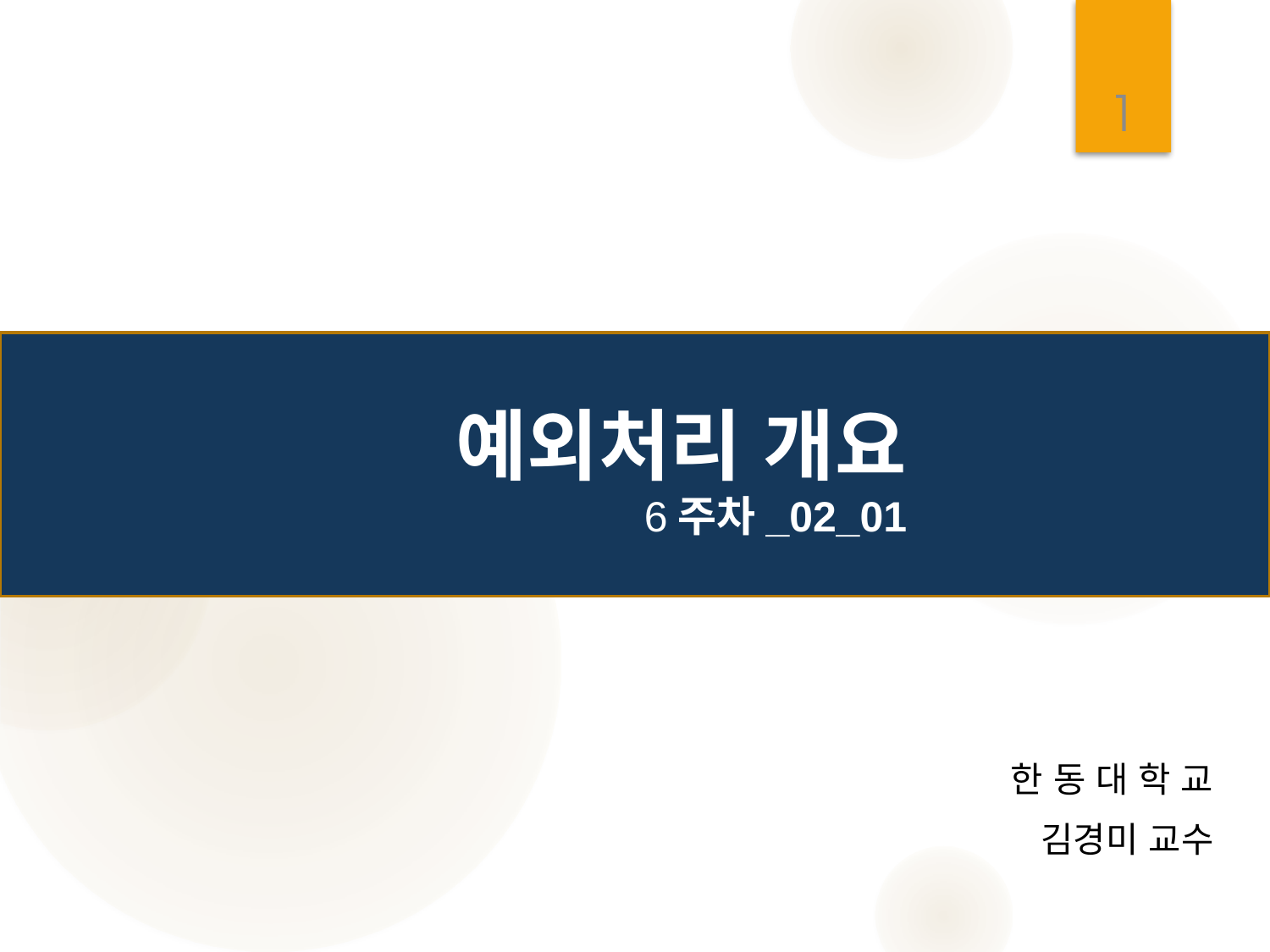

1

# 예외처리 개요 6주차_02_01
한 동 대 학 교
 김경미 교수